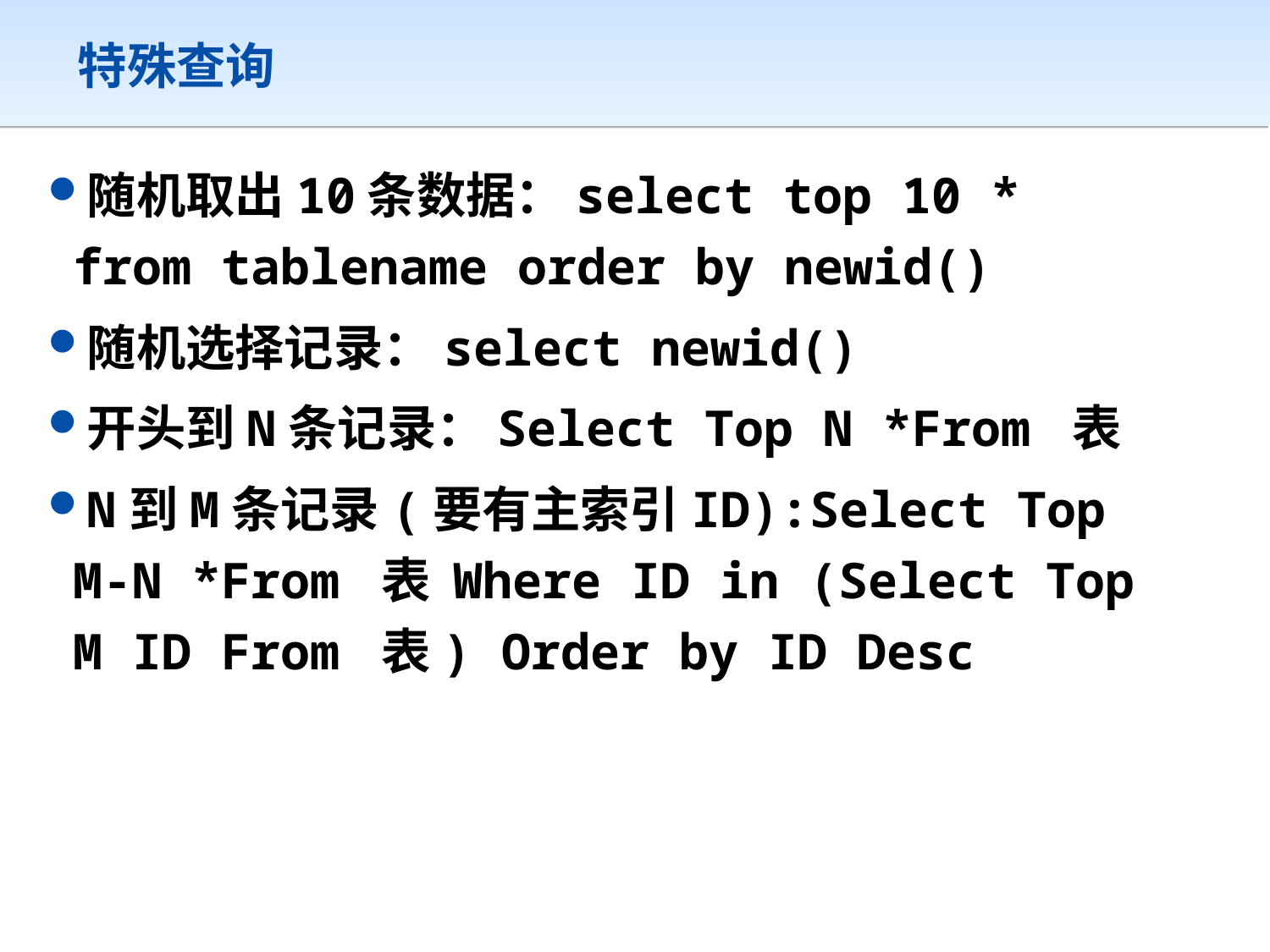

# 特殊查询
随机取出10条数据：select top 10 * from tablename order by newid()
随机选择记录：select newid()
开头到N条记录：Select Top N *From 表
N到M条记录(要有主索引ID):Select Top M-N *From 表 Where ID in (Select Top M ID From 表) Order by ID Desc